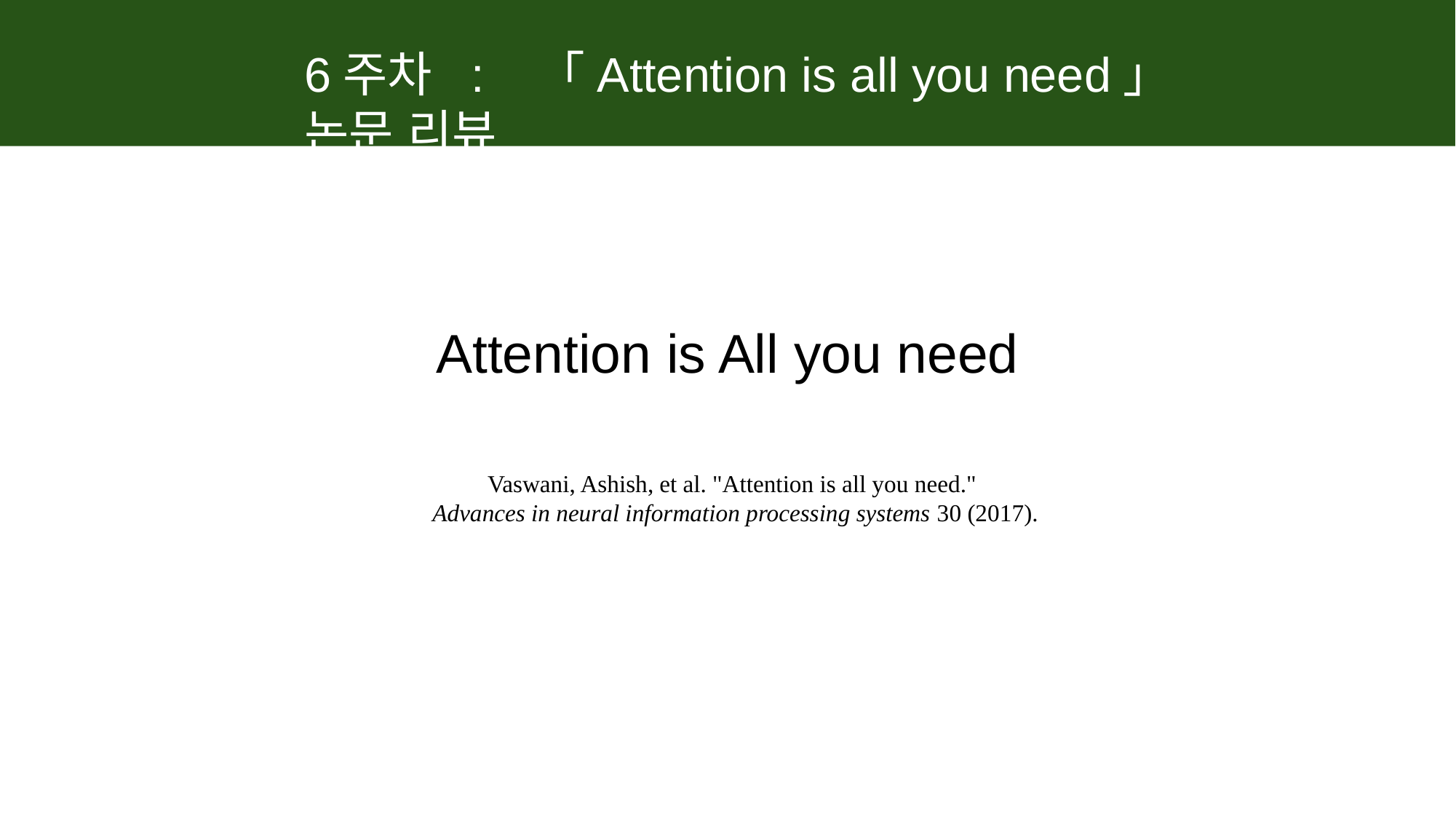

6주차  :   「Attention is all you need」  논문 리뷰
Attention is All you need
Vaswani, Ashish, et al. "Attention is all you need."
Advances in neural information processing systems 30 (2017).